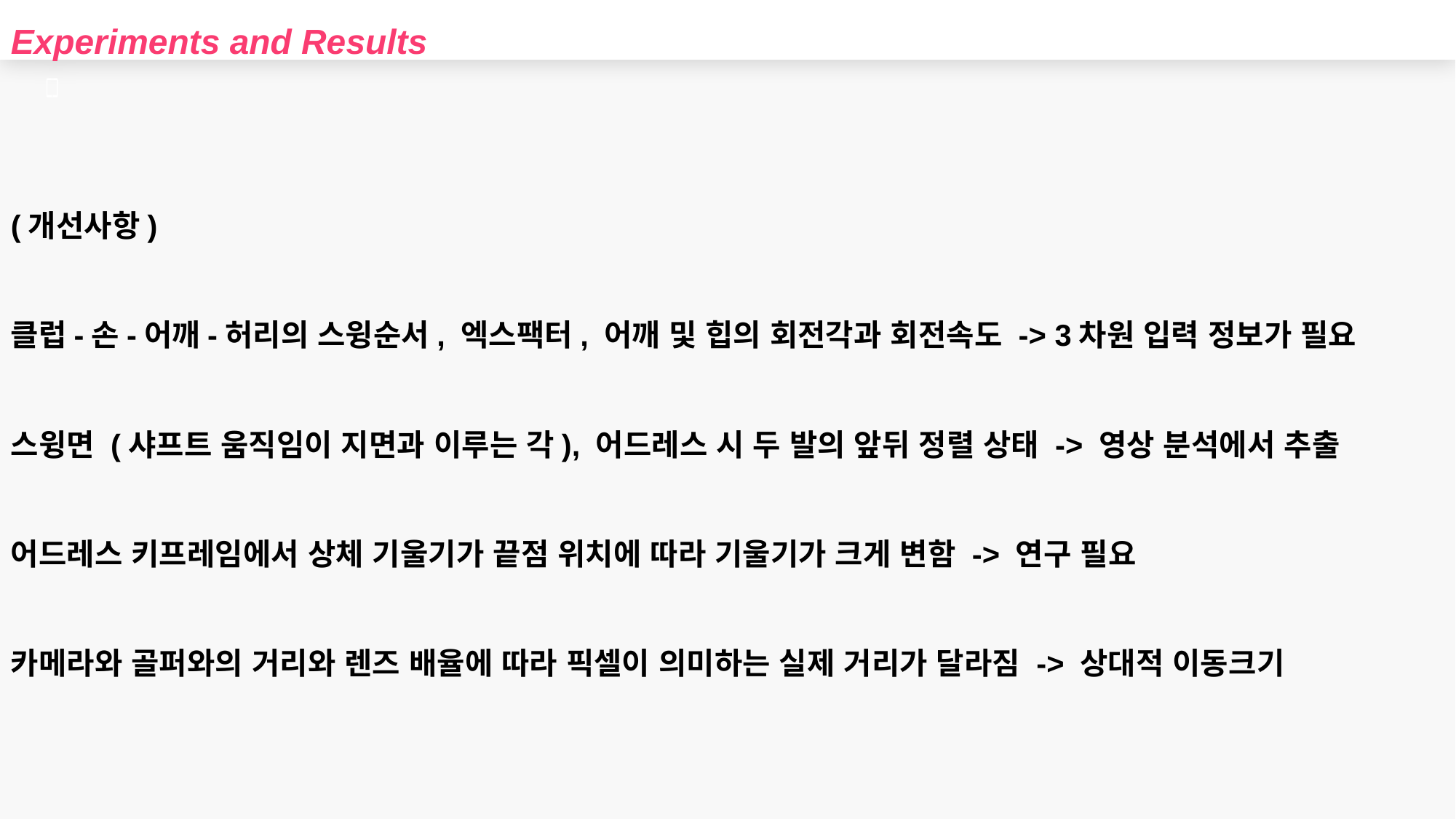

Experiments and Results

(개선사항)
클럽-손-어깨-허리의 스윙순서, 엑스팩터, 어깨 및 힙의 회전각과 회전속도 -> 3차원 입력 정보가 필요
스윙면 (샤프트 움직임이 지면과 이루는 각), 어드레스 시 두 발의 앞뒤 정렬 상태 -> 영상 분석에서 추출
어드레스 키프레임에서 상체 기울기가 끝점 위치에 따라 기울기가 크게 변함 -> 연구 필요
카메라와 골퍼와의 거리와 렌즈 배율에 따라 픽셀이 의미하는 실제 거리가 달라짐 -> 상대적 이동크기